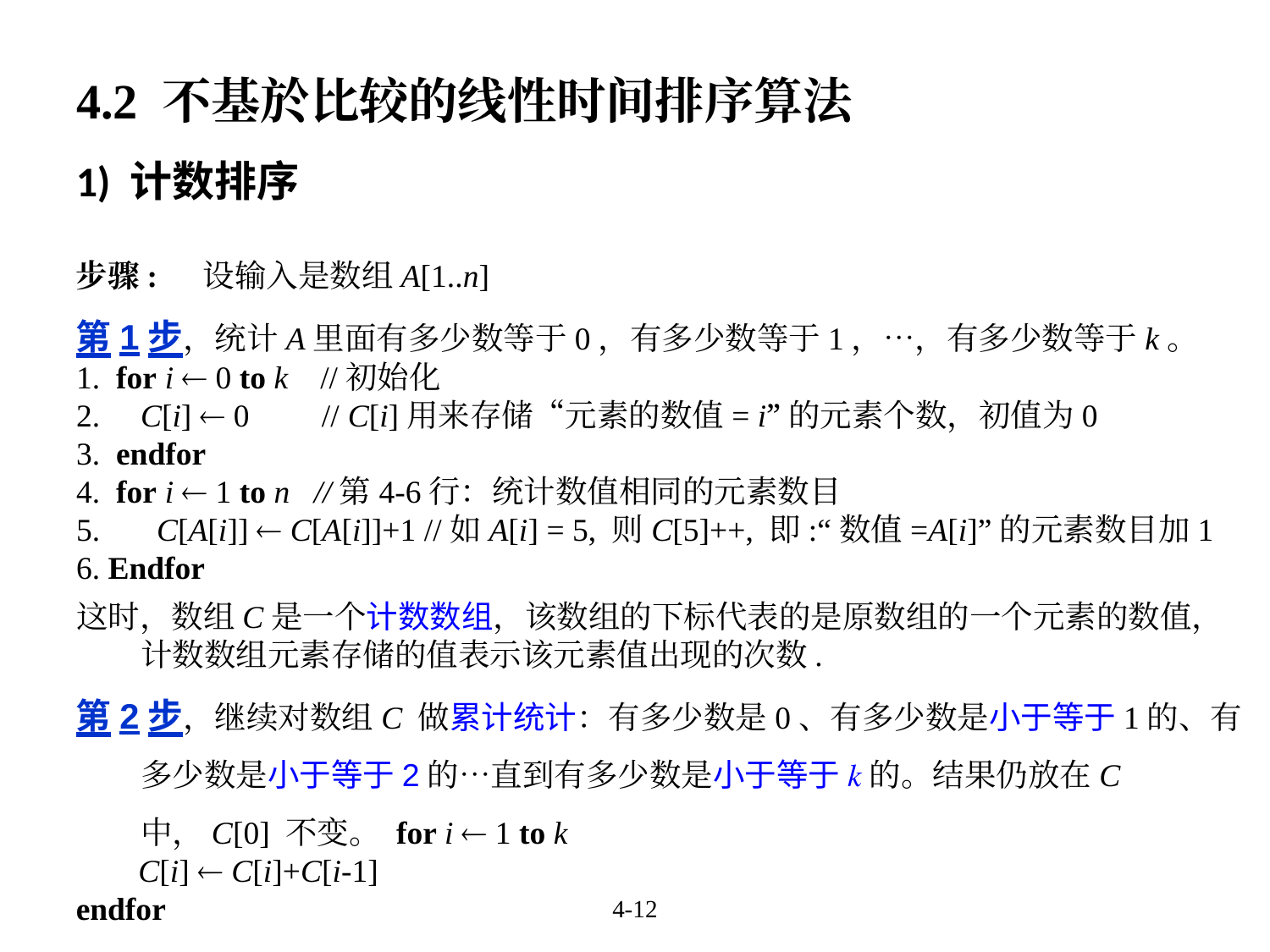

# 4.2 不基於比较的线性时间排序算法
1) 计数排序

步骤:	设输入是数组A[1..n]
第1步，统计A里面有多少数等于0，有多少数等于1，…，有多少数等于k。
1.  for i ← 0 to k    //初始化
2.  	C[i] ← 0         // C[i]用来存储“元素的数值= i”的元素个数，初值为0
3.  endfor
4.  for i ← 1 to n   //第4-6行：统计数值相同的元素数目
5. 	  C[A[i]] ← C[A[i]]+1 //如A[i] = 5, 则C[5]++, 即:“数值=A[i]”的元素数目加1
6. Endfor
这时，数组C是一个计数数组，该数组的下标代表的是原数组的一个元素的数值，计数数组元素存储的值表示该元素值出现的次数.
第2步，继续对数组C 做累计统计：有多少数是0、有多少数是小于等于1的、有多少数是小于等于2的…直到有多少数是小于等于k的。结果仍放在C中，C[0] 不变。 for i ← 1 to k
C[i] ← C[i]+C[i-1]
endfor
4-12